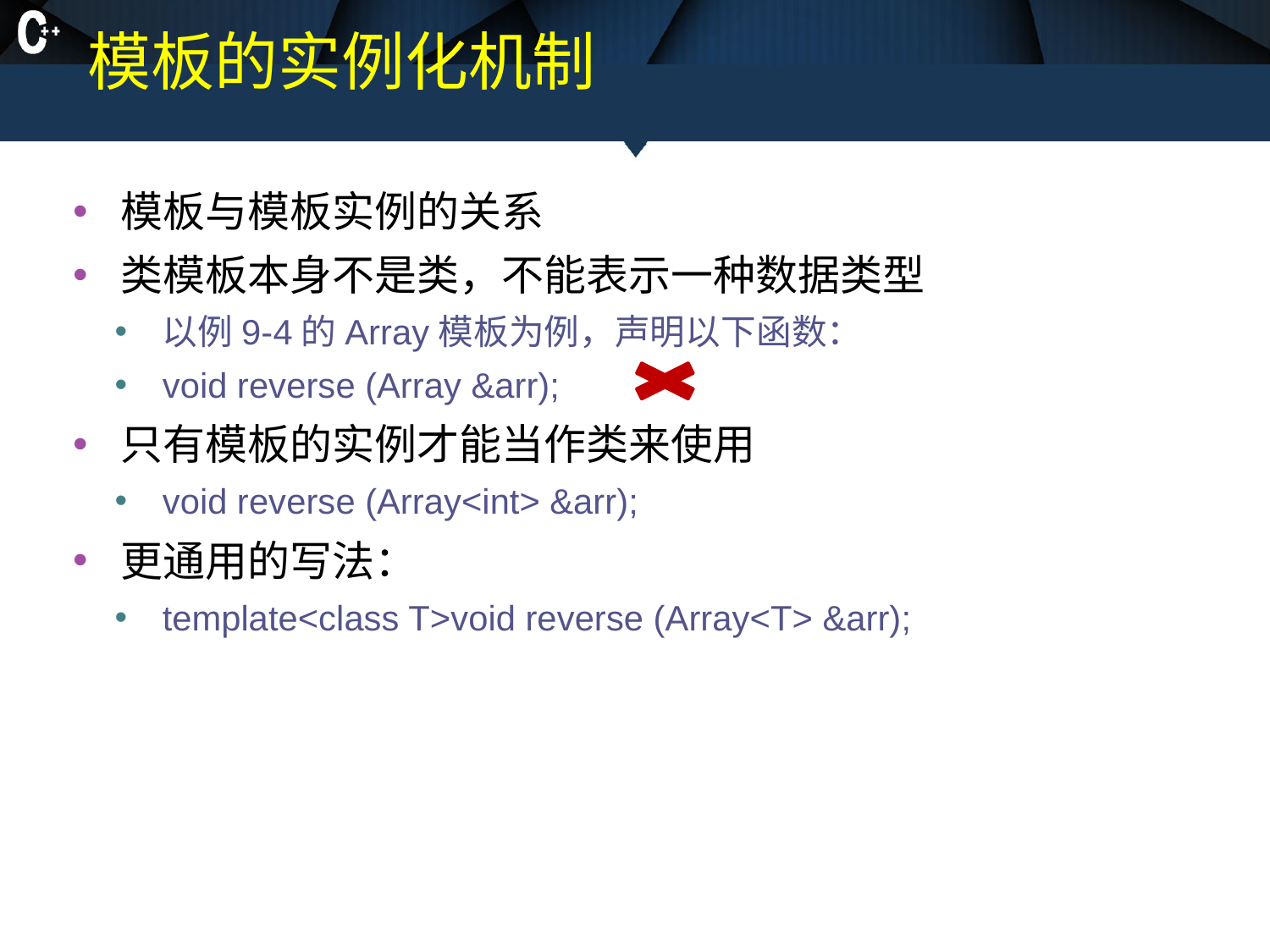

# 模板的实例化机制
模板与模板实例的关系
类模板本身不是类，不能表示一种数据类型
以例9-4的Array模板为例，声明以下函数：
void reverse (Array &arr);
只有模板的实例才能当作类来使用
void reverse (Array<int> &arr);
更通用的写法：
template<class T>void reverse (Array<T> &arr);